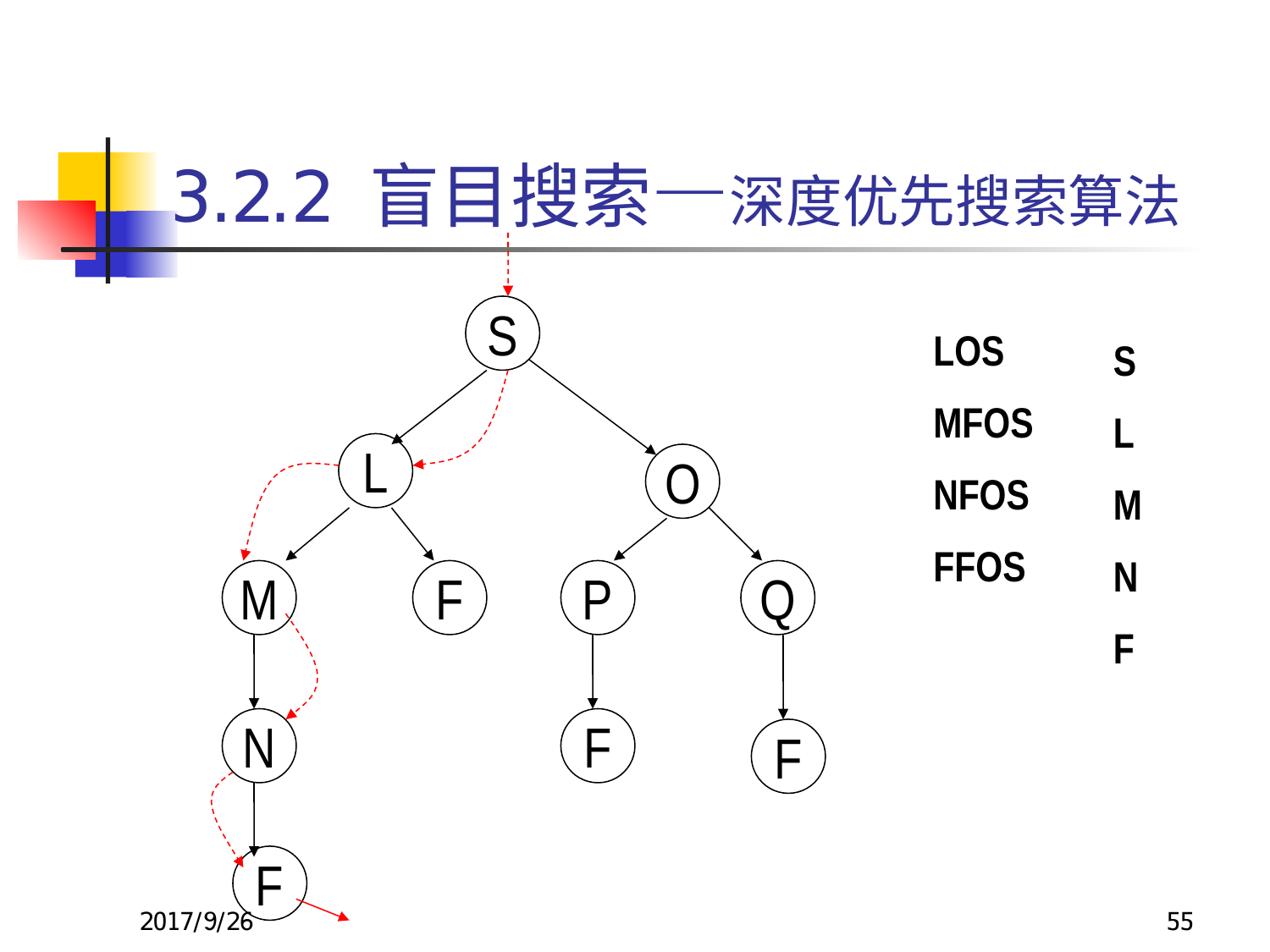

# 3.2.2 盲目搜索—深度优先搜索算法

S
LOS
MFOS
NFOS
FFOS
S
L
M
N
F

L
O

M
F
P
Q

N
F
F

F
2017/9/26
55